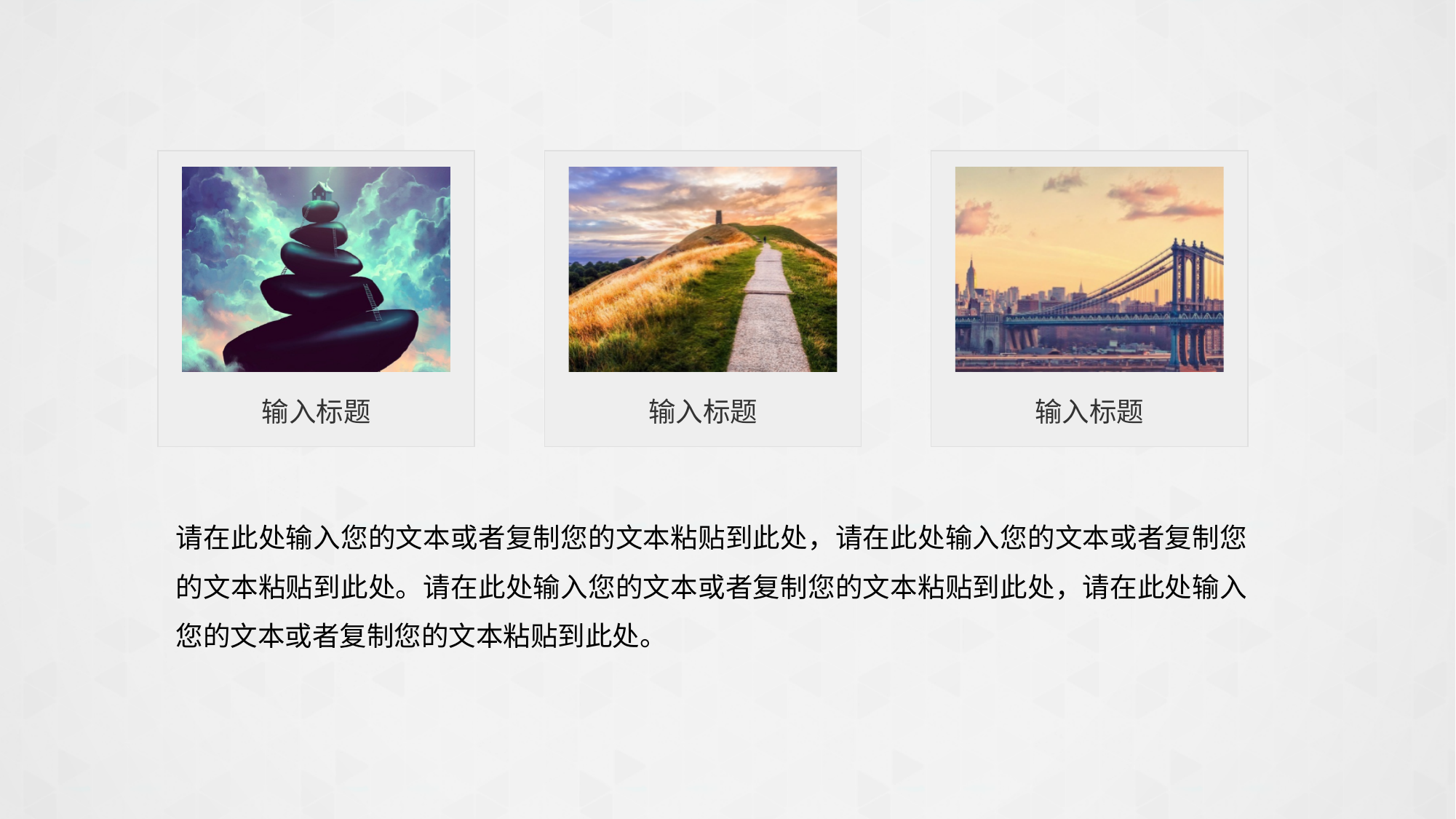

输入标题
输入标题
输入标题
请在此处输入您的文本或者复制您的文本粘贴到此处，请在此处输入您的文本或者复制您的文本粘贴到此处。请在此处输入您的文本或者复制您的文本粘贴到此处，请在此处输入您的文本或者复制您的文本粘贴到此处。